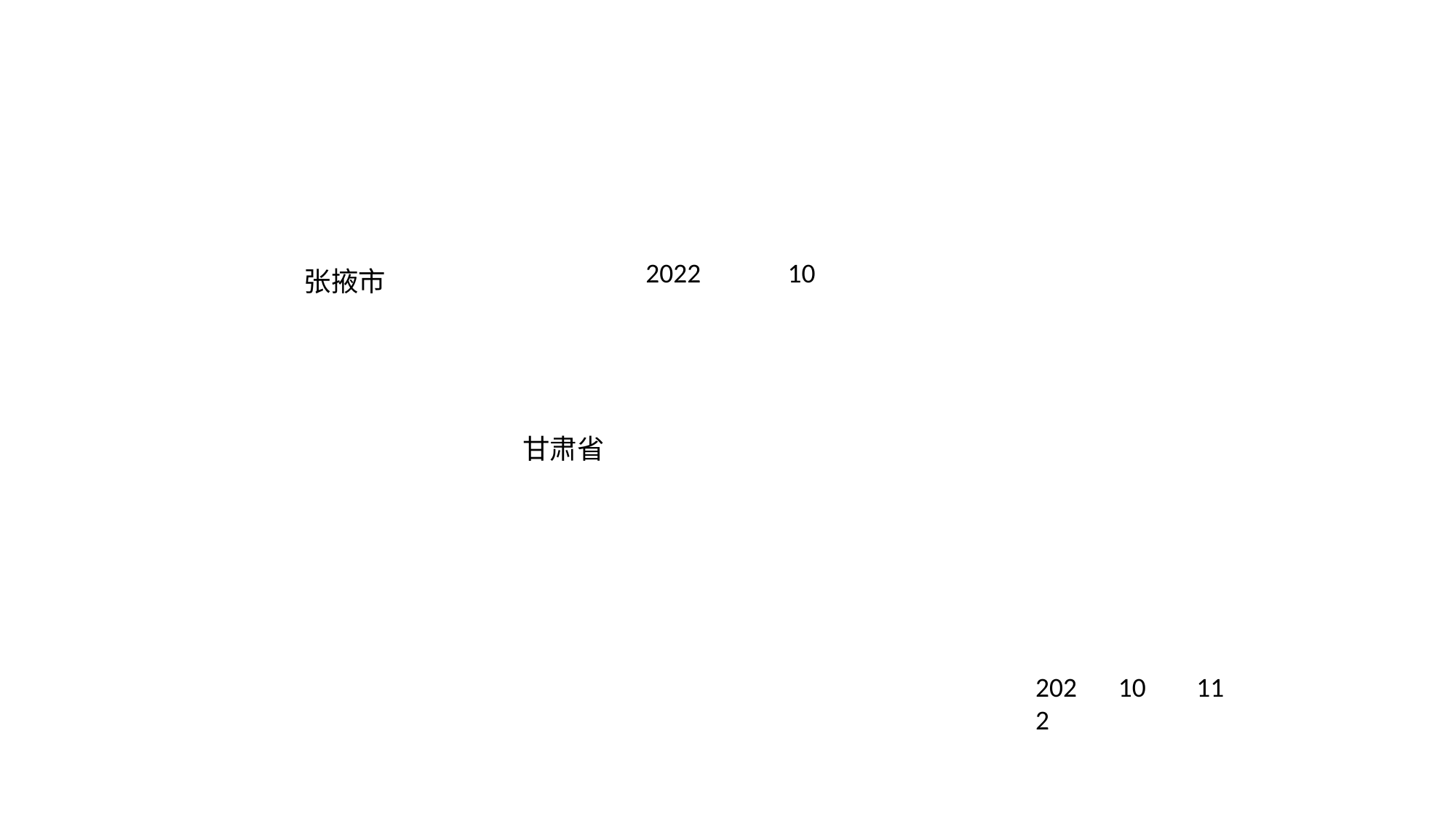

2022
10
张掖市
甘肃省
2022
10
11